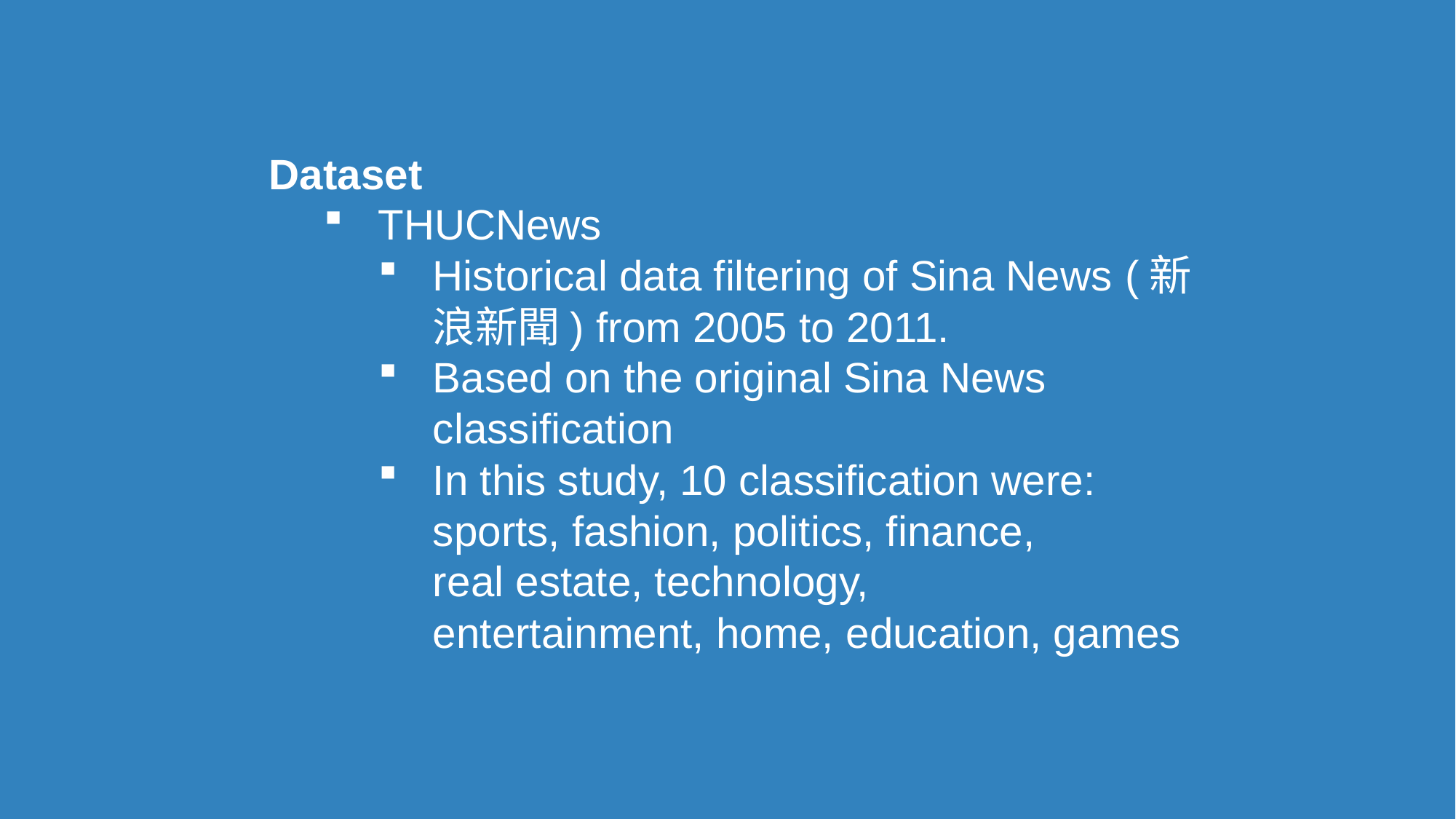

Dataset
THUCNews
Historical data filtering of Sina News (新浪新聞) from 2005 to 2011.
Based on the original Sina News classification
In this study, 10 classification were: sports, fashion, politics, finance, real estate, technology, entertainment, home, education, games